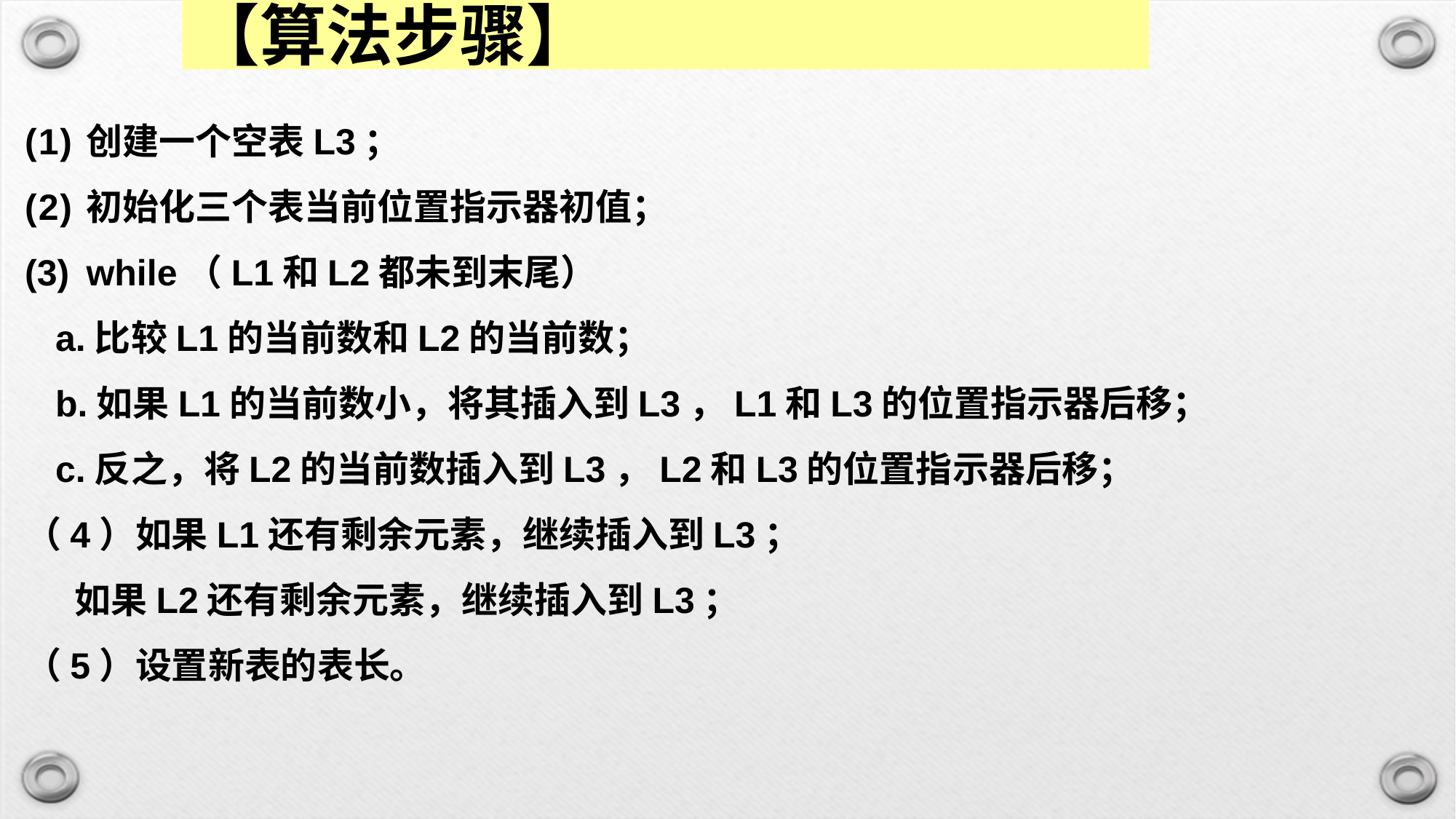

【算法步骤】
创建一个空表L3；
初始化三个表当前位置指示器初值；
while（L1和L2都未到末尾）
   a.比较L1的当前数和L2的当前数；
   b.如果L1的当前数小，将其插入到L3，L1和L3的位置指示器后移；
   c.反之，将L2的当前数插入到L3，L2和L3的位置指示器后移；
（4）如果L1还有剩余元素，继续插入到L3；
     如果L2还有剩余元素，继续插入到L3；
（5）设置新表的表长。